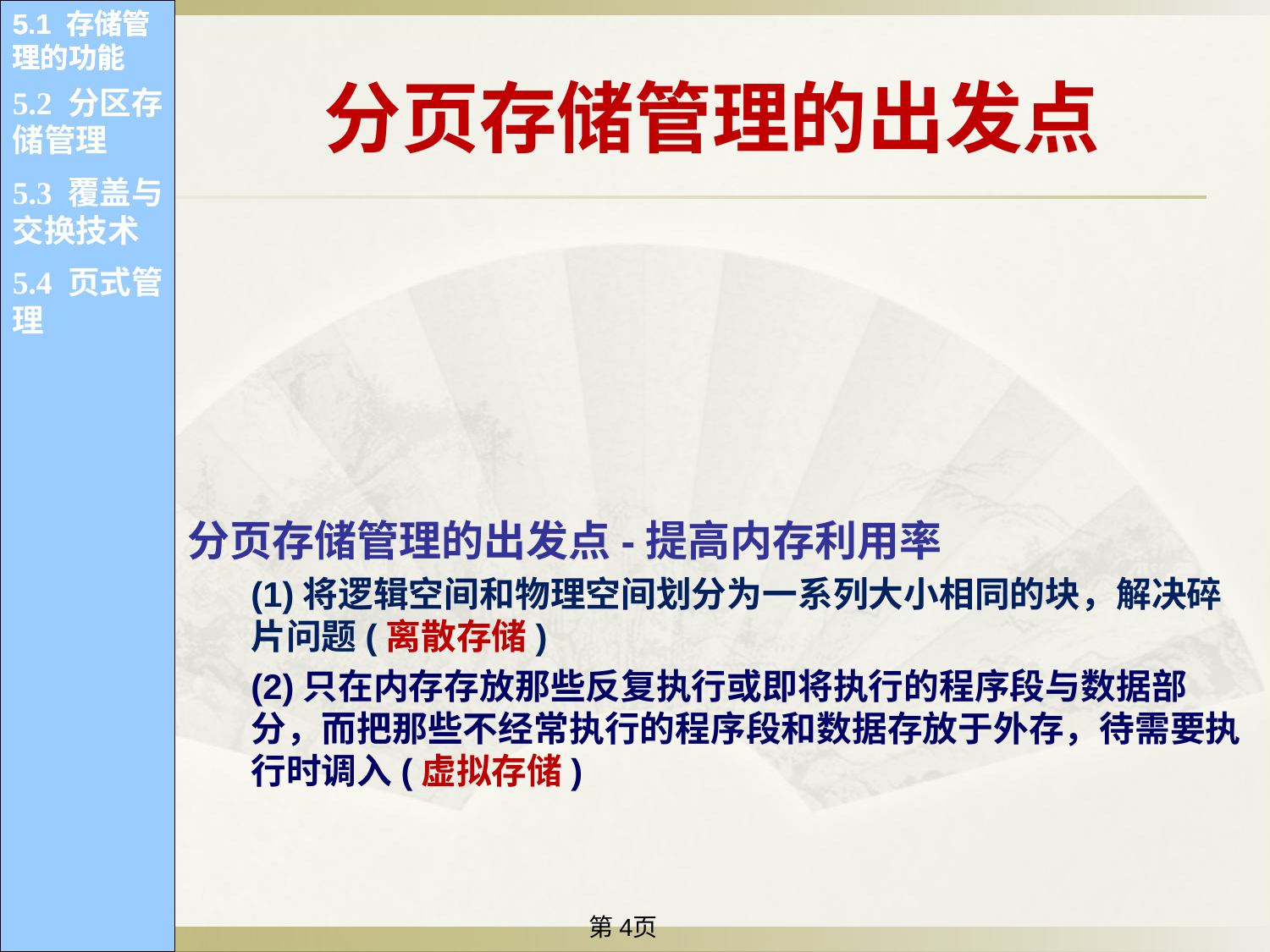

5.1 存储管理的功能

5.1 存储管理的功能
5.1 存储管理的功能
5.1 存储管理的功能

5.1 存储管理的功能

5.1 存储管理的功能
5.1 存储管理的功能
5.1 存储管理的功能

5.1 存储管理的功能

5.1 存储管理的功能
5.1 存储管理的功能
5.1 存储管理的功能
分页存储管理的出发点
5.2 分区存储管理
5.1.1 内存的分配和回收
5.1.2 内存空间的共享
5.1.2 内存空间的共享
5.3 覆盖与交换技术
分页存储管理的出发点-提高内存利用率
(1)将逻辑空间和物理空间划分为一系列大小相同的块，解决碎片问题(离散存储)
(2)只在内存存放那些反复执行或即将执行的程序段与数据部分，而把那些不经常执行的程序段和数据存放于外存，待需要执行时调入(虚拟存储)

5.1.3 存储保护
5.1.3 存储保护
5.4 页式管理
5.1.4 内存空间的扩充